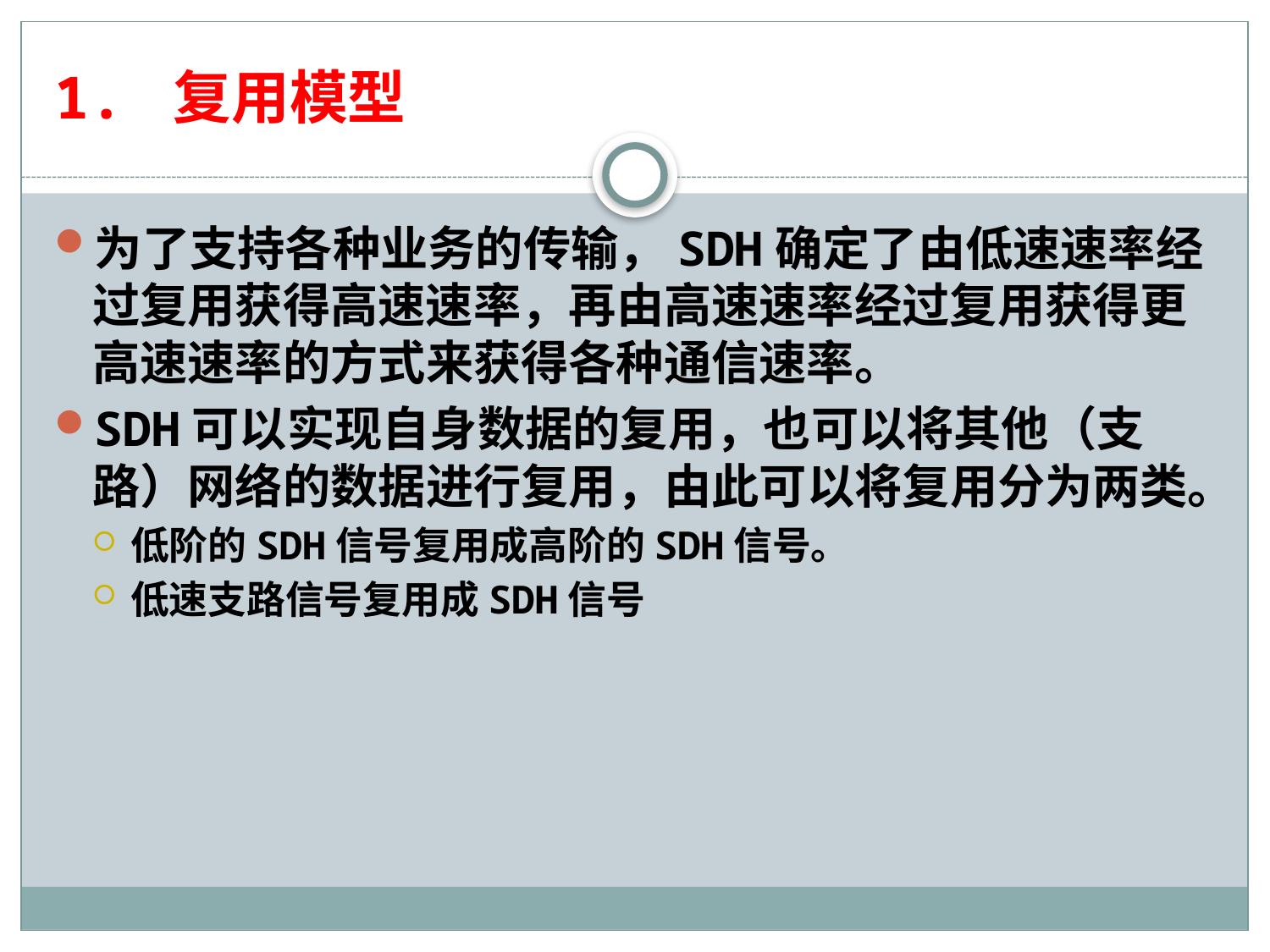

# 1. 复用模型
为了支持各种业务的传输，SDH确定了由低速速率经过复用获得高速速率，再由高速速率经过复用获得更高速速率的方式来获得各种通信速率。
SDH可以实现自身数据的复用，也可以将其他（支路）网络的数据进行复用，由此可以将复用分为两类。
低阶的SDH信号复用成高阶的SDH信号。
低速支路信号复用成SDH信号